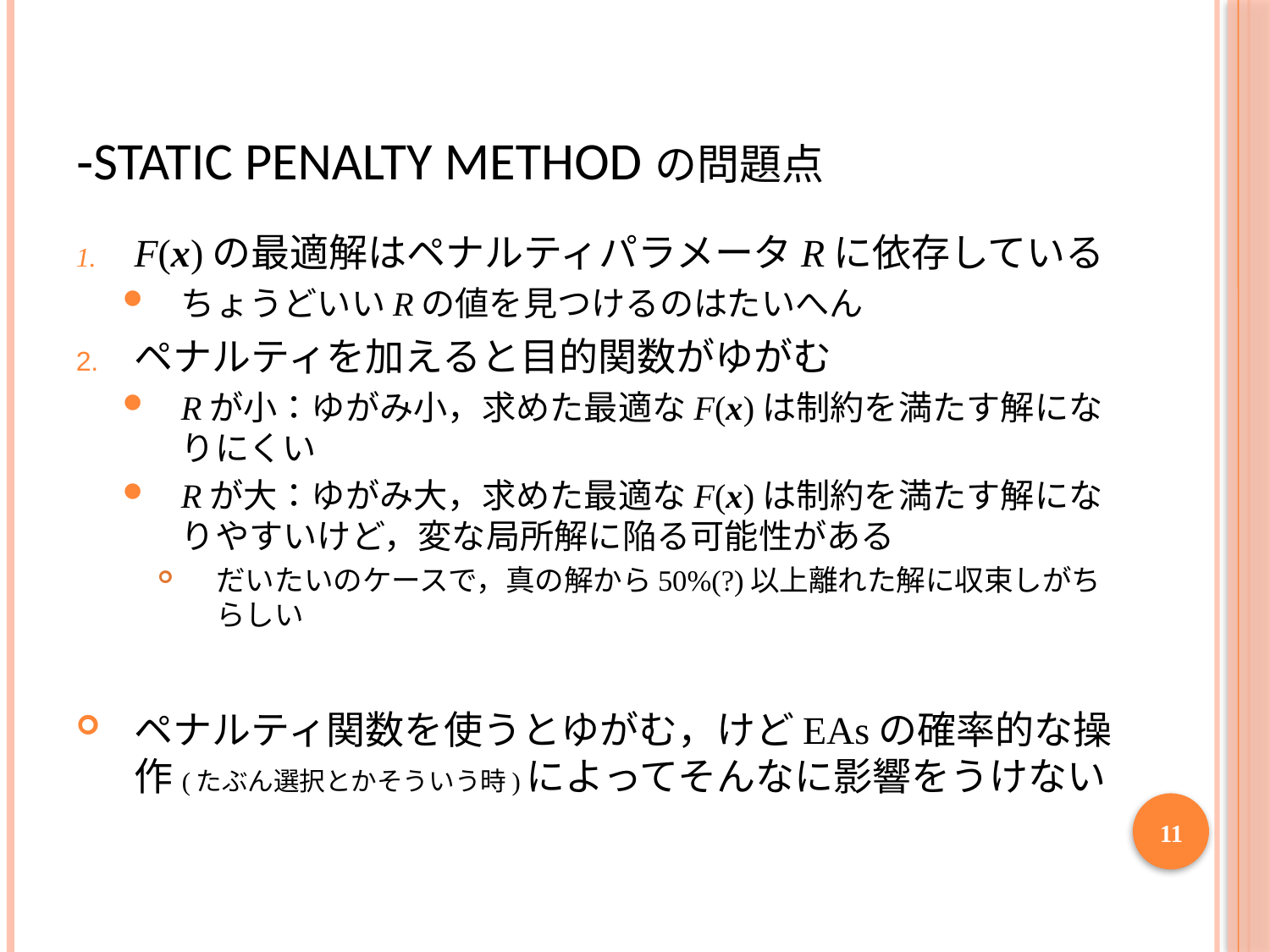

# ‐Static Penalty Methodの問題点
F(x)の最適解はペナルティパラメータRに依存している
ちょうどいいRの値を見つけるのはたいへん
ペナルティを加えると目的関数がゆがむ
Rが小：ゆがみ小，求めた最適なF(x)は制約を満たす解になりにくい
Rが大：ゆがみ大，求めた最適なF(x)は制約を満たす解になりやすいけど，変な局所解に陥る可能性がある
だいたいのケースで，真の解から50%(?)以上離れた解に収束しがちらしい

ペナルティ関数を使うとゆがむ，けどEAsの確率的な操作(たぶん選択とかそういう時)によってそんなに影響をうけない
11